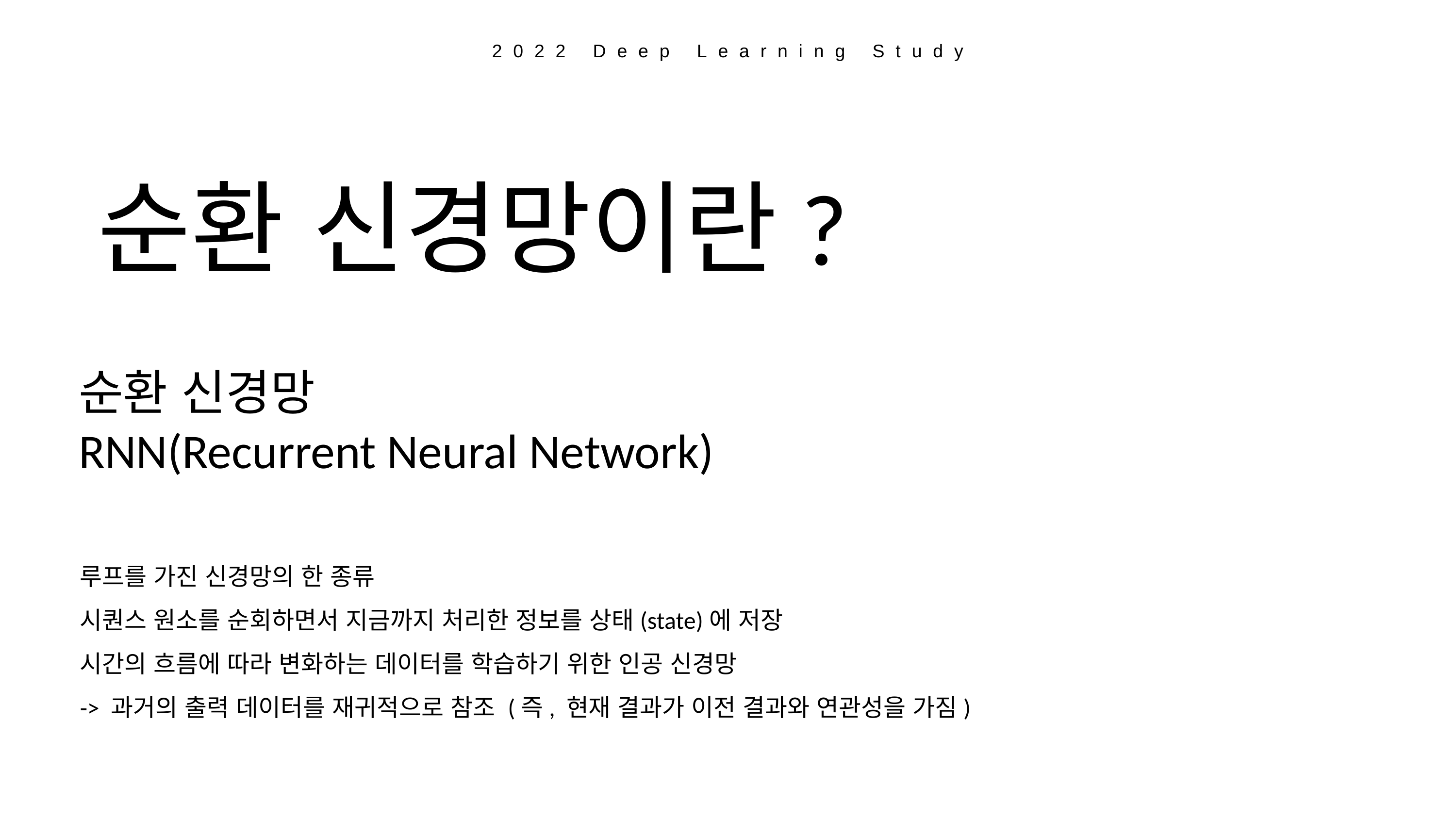

2022 Deep Learning Study
   순환 신경망이란?

순환 신경망
RNN(Recurrent Neural Network)
루프를 가진 신경망의 한 종류
시퀀스 원소를 순회하면서 지금까지 처리한 정보를 상태(state)에 저장
시간의 흐름에 따라 변화하는 데이터를 학습하기 위한 인공 신경망
-> 과거의 출력 데이터를 재귀적으로 참조 (즉, 현재 결과가 이전 결과와 연관성을 가짐)